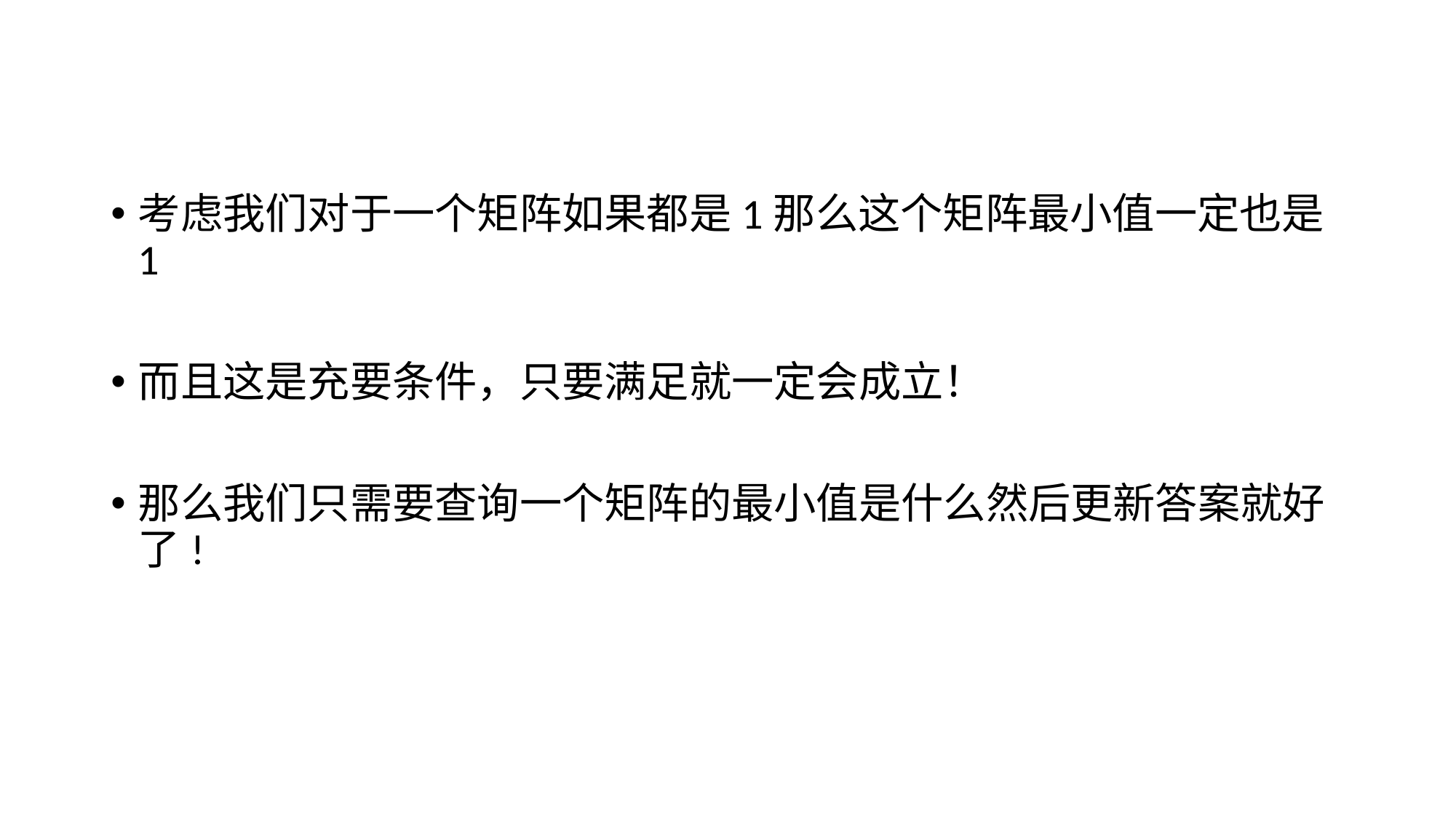

考虑我们对于一个矩阵如果都是1那么这个矩阵最小值一定也是1

而且这是充要条件，只要满足就一定会成立！

那么我们只需要查询一个矩阵的最小值是什么然后更新答案就好了!